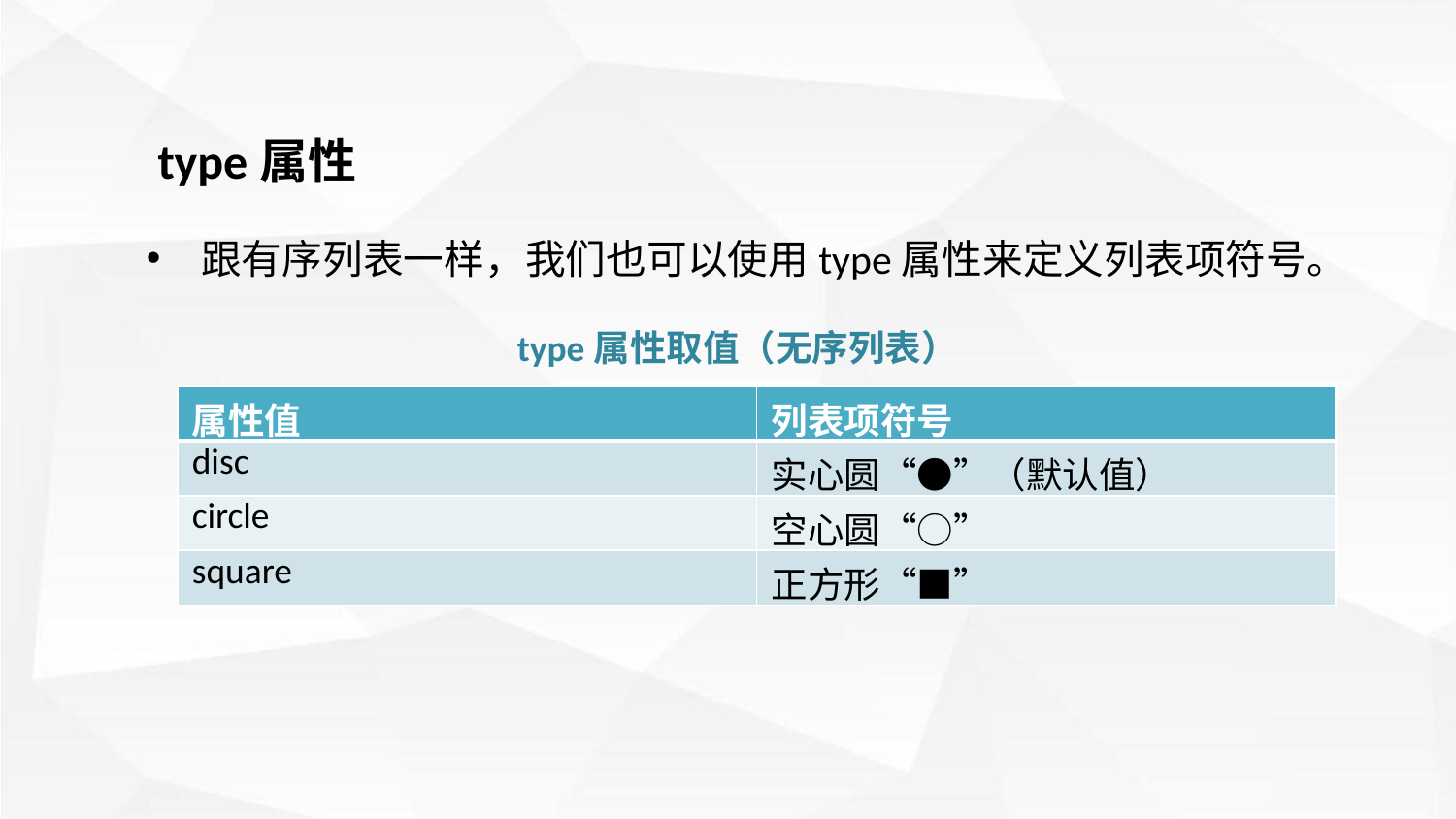

type属性
跟有序列表一样，我们也可以使用type属性来定义列表项符号。
type属性取值（无序列表）
| 属性值 | 列表项符号 |
| --- | --- |
| disc | 实心圆“●”（默认值） |
| circle | 空心圆“○” |
| square | 正方形“■” |